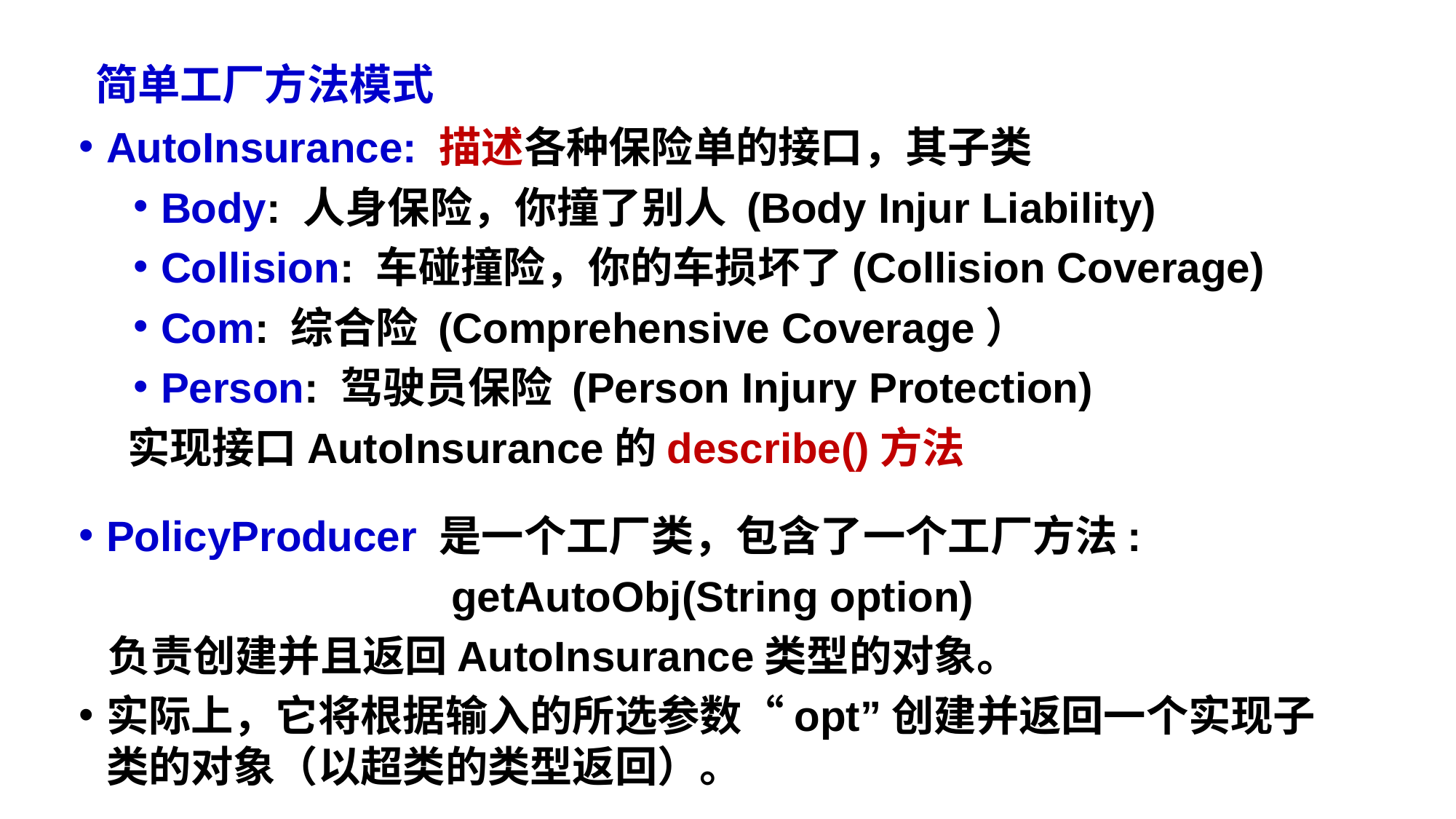

简单工厂方法模式
AutoInsurance: 描述各种保险单的接口，其子类
Body: 人身保险，你撞了别人 (Body Injur Liability)
Collision: 车碰撞险，你的车损坏了(Collision Coverage)
Com: 综合险 (Comprehensive Coverage）
Person: 驾驶员保险 (Person Injury Protection)
    实现接口AutoInsurance的describe()方法
PolicyProducer 是一个工厂类，包含了一个工厂方法:
getAutoObj(String option)
  负责创建并且返回AutoInsurance类型的对象。
实际上，它将根据输入的所选参数“opt”创建并返回一个实现子类的对象（以超类的类型返回）。
20